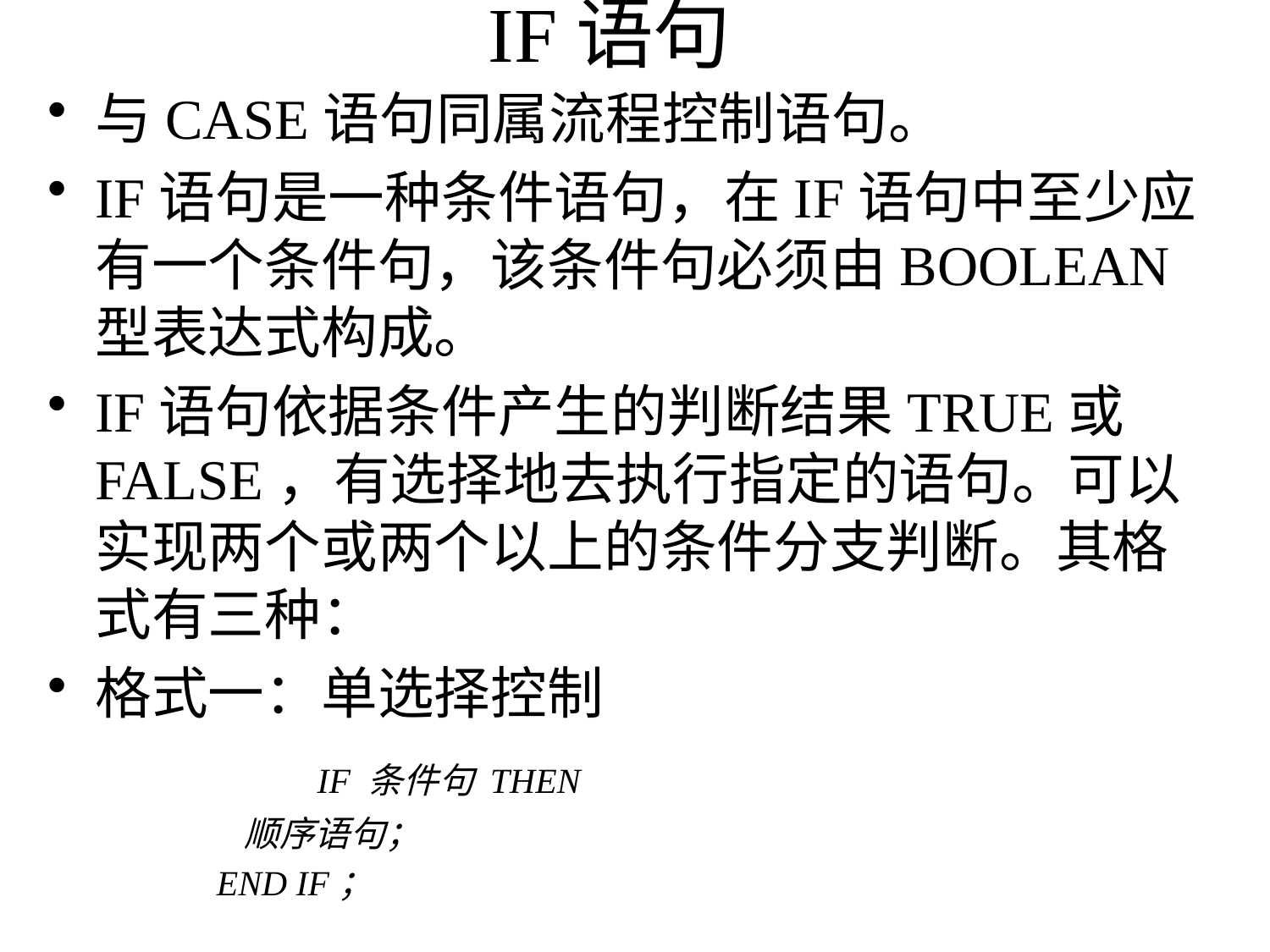

# IF语句
与CASE语句同属流程控制语句。
IF语句是一种条件语句，在IF语句中至少应有一个条件句，该条件句必须由BOOLEAN型表达式构成。
IF语句依据条件产生的判断结果TRUE或FALSE，有选择地去执行指定的语句。可以实现两个或两个以上的条件分支判断。其格式有三种：
格式一：单选择控制
                   IF 条件句 THEN
                        顺序语句；
                   END IF；